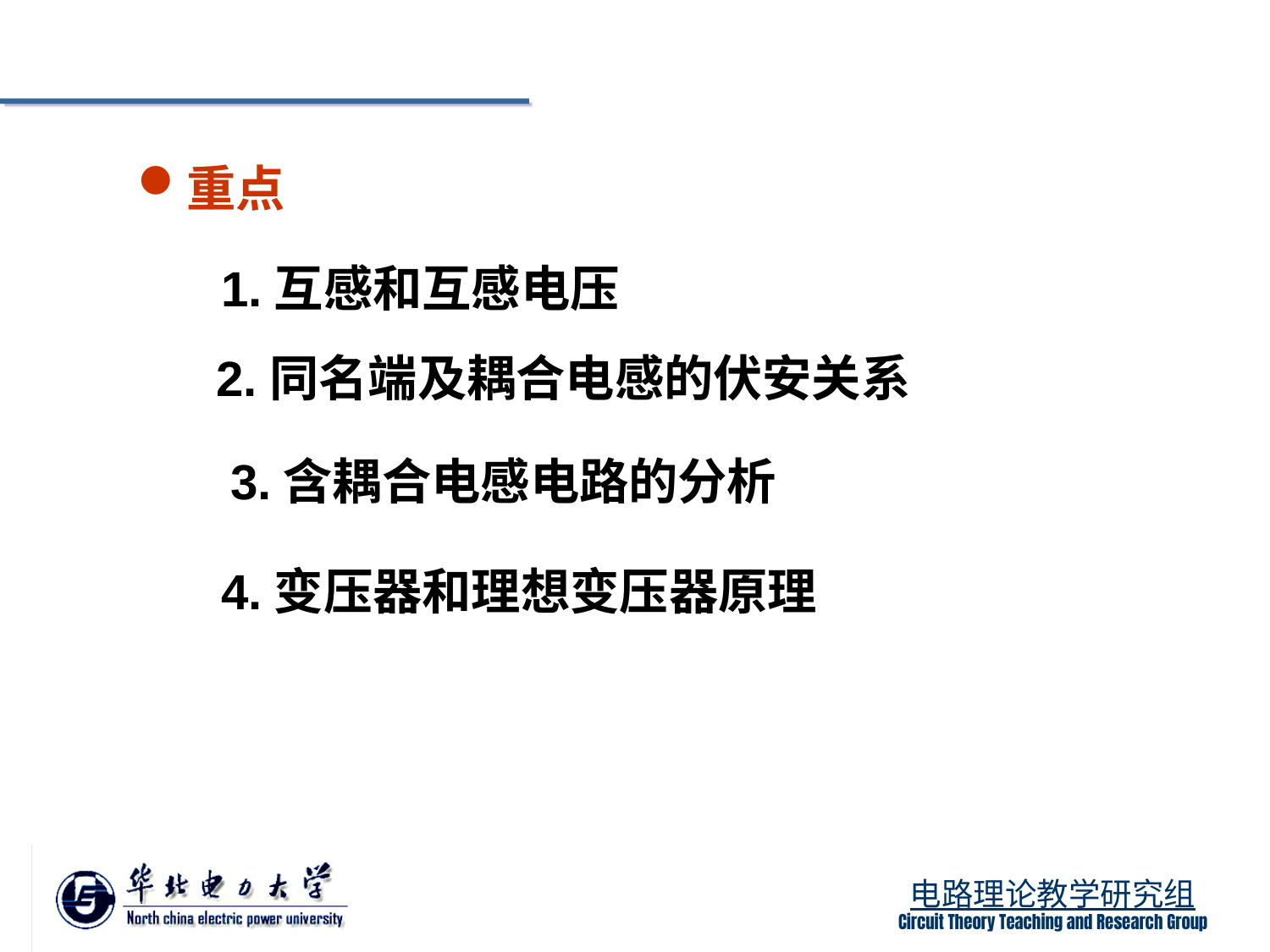

重点
 1.互感和互感电压
 2.同名端及耦合电感的伏安关系
3.含耦合电感电路的分析
 4.变压器和理想变压器原理